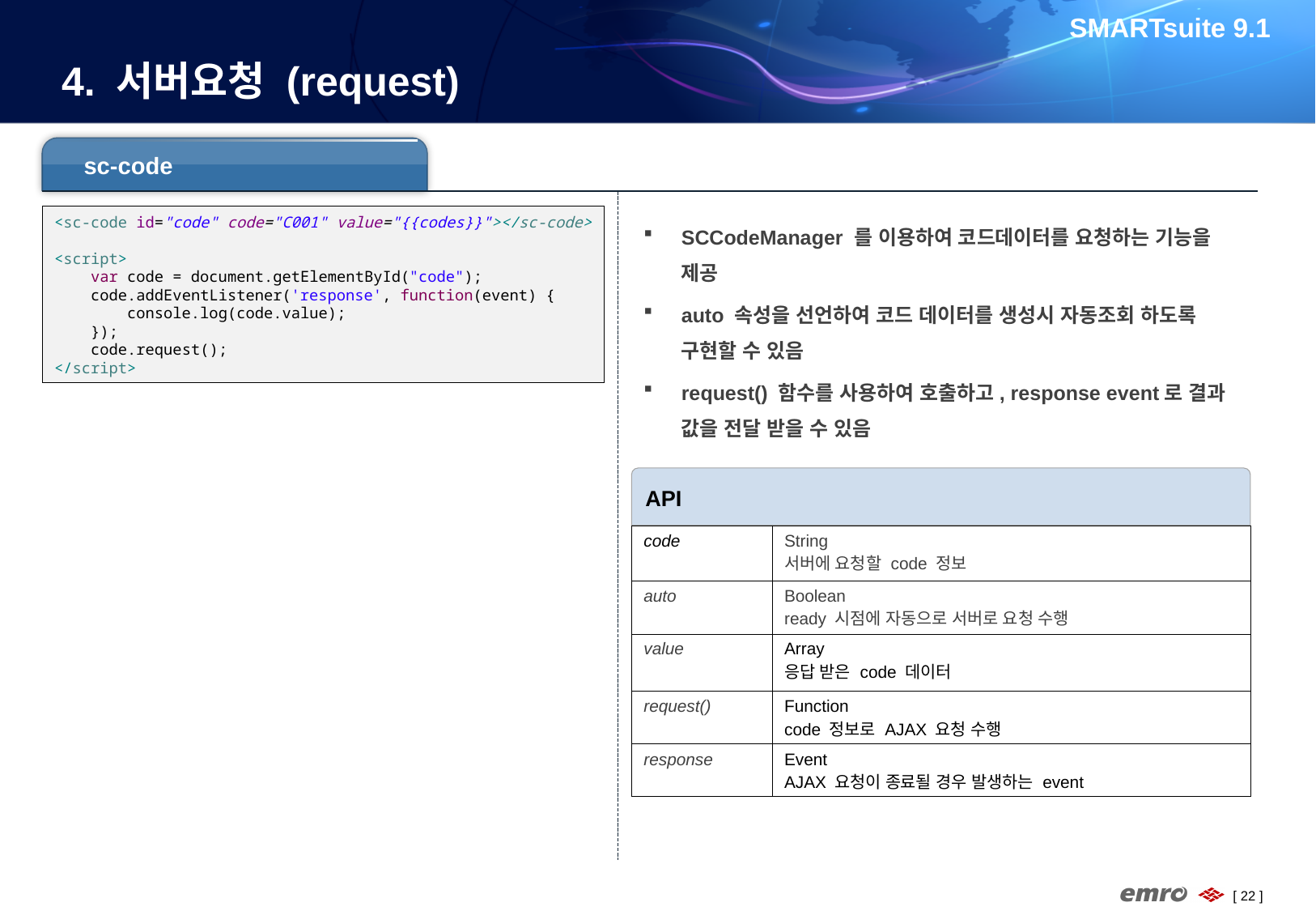

SMARTsuite 9.1
# 4. 서버요청 (request)

sc-code
<sc-code id="code" code="C001" value="{{codes}}"></sc-code>

<script>
    var code = document.getElementById("code");
    code.addEventListener('response', function(event) {
        console.log(code.value);
    });
    code.request();
</script>
SCCodeManager 를 이용하여 코드데이터를 요청하는 기능을 제공
auto 속성을 선언하여 코드 데이터를 생성시 자동조회 하도록 구현할 수 있음
request() 함수를 사용하여 호출하고, response event로 결과 값을 전달 받을 수 있음
API
| code | String 서버에 요청할 code 정보 |
| --- | --- |
| auto | Boolean ready 시점에 자동으로 서버로 요청 수행 |
| value | Array 응답 받은 code 데이터 |
| request() | Function code 정보로 AJAX 요청 수행 |
| response | Event AJAX 요청이 종료될 경우 발생하는 event |